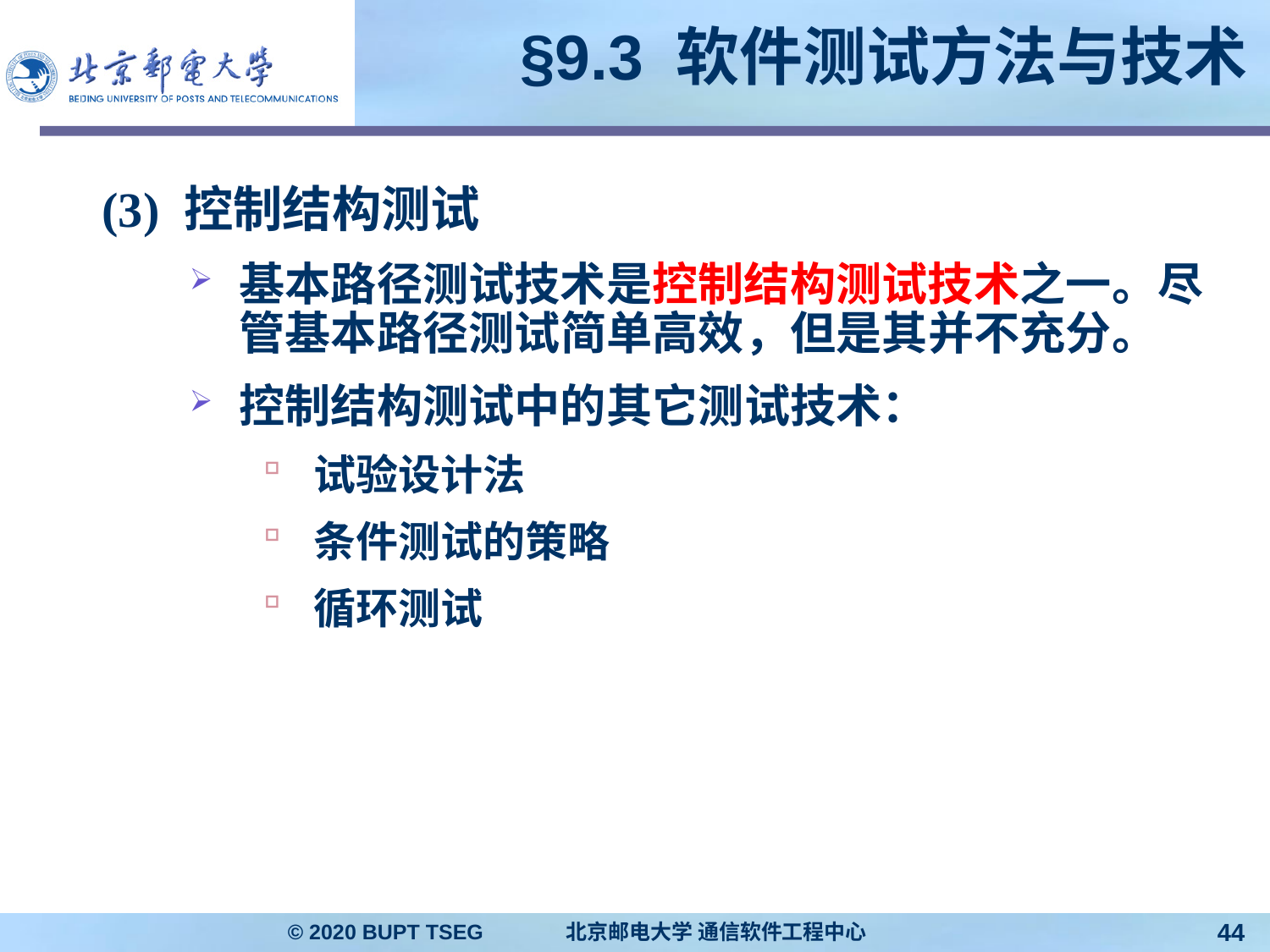

# §9.3 软件测试方法与技术
(3) 控制结构测试
基本路径测试技术是控制结构测试技术之一。尽管基本路径测试简单高效，但是其并不充分。
控制结构测试中的其它测试技术：
试验设计法
条件测试的策略
循环测试
© 2020 BUPT TSEG             北京邮电大学 通信软件工程中心